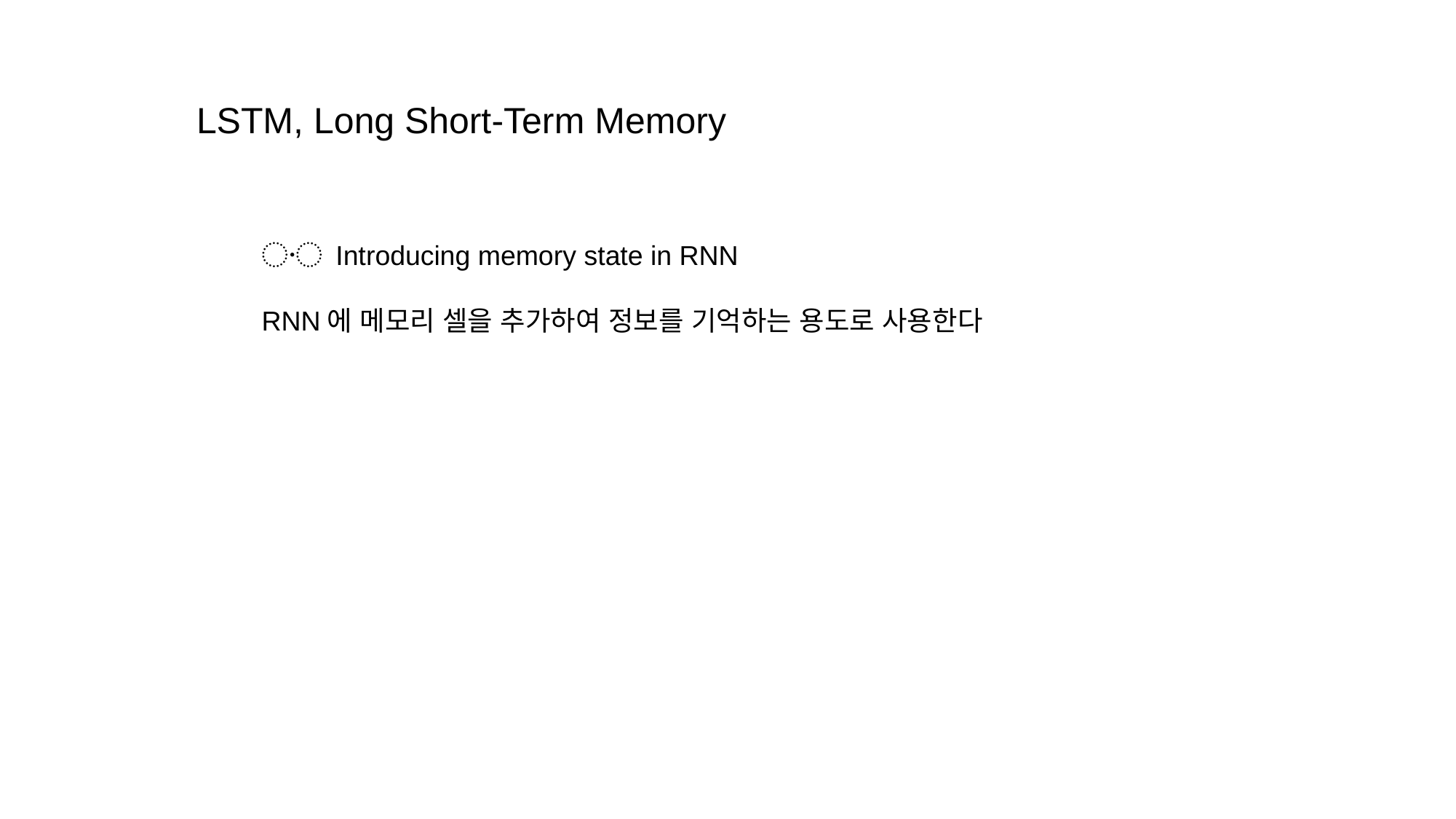

LSTM, Long Short-Term Memory
〮 Introducing memory state in RNN

RNN에 메모리 셀을 추가하여 정보를 기억하는 용도로 사용한다